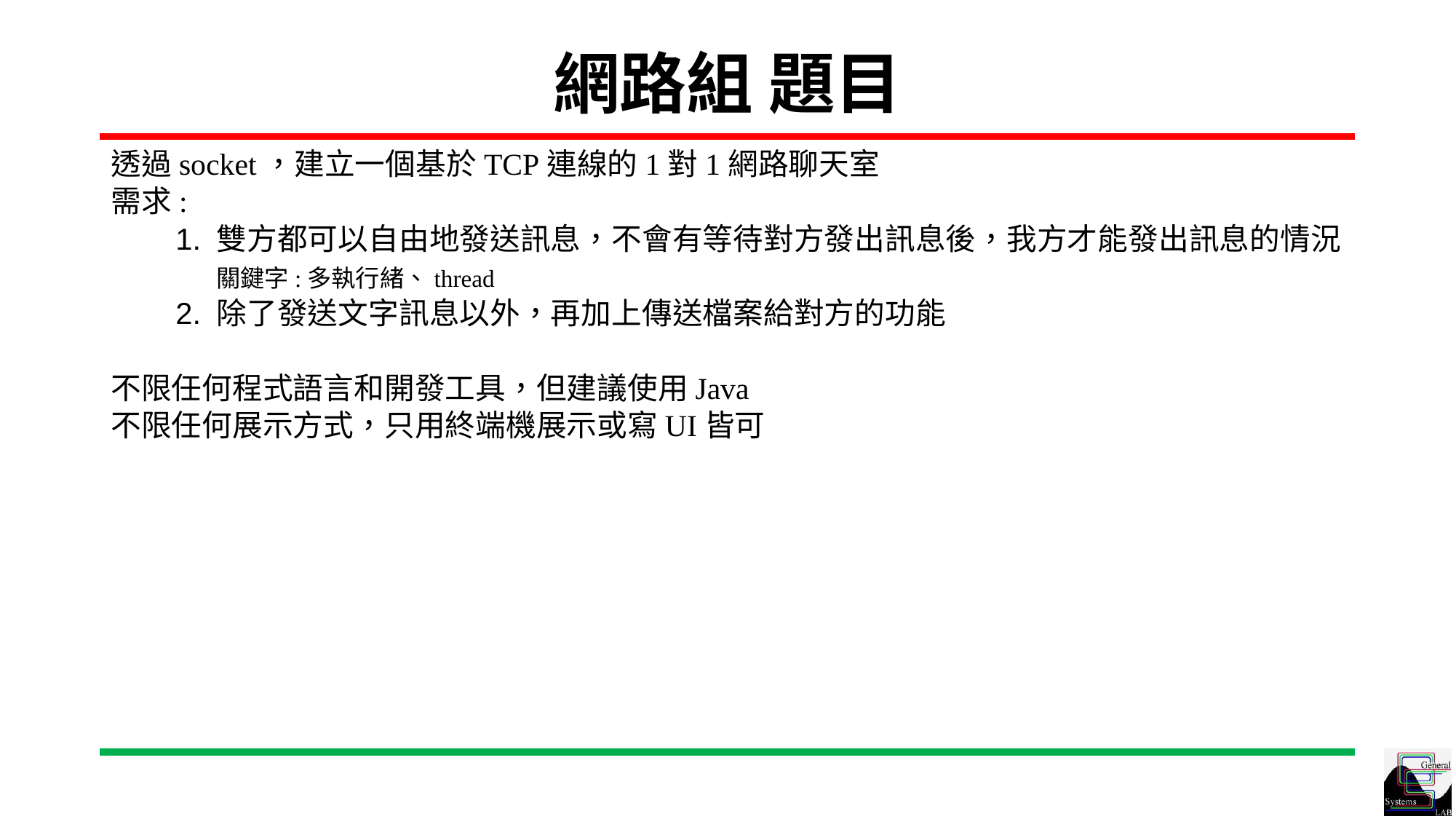

# 網路組 題目
透過socket，建立一個基於TCP連線的1對1網路聊天室
需求:
雙方都可以自由地發送訊息，不會有等待對方發出訊息後，我方才能發出訊息的情況
     關鍵字:多執行緒、thread
除了發送文字訊息以外，再加上傳送檔案給對方的功能

不限任何程式語言和開發工具，但建議使用Java
不限任何展示方式，只用終端機展示或寫UI皆可